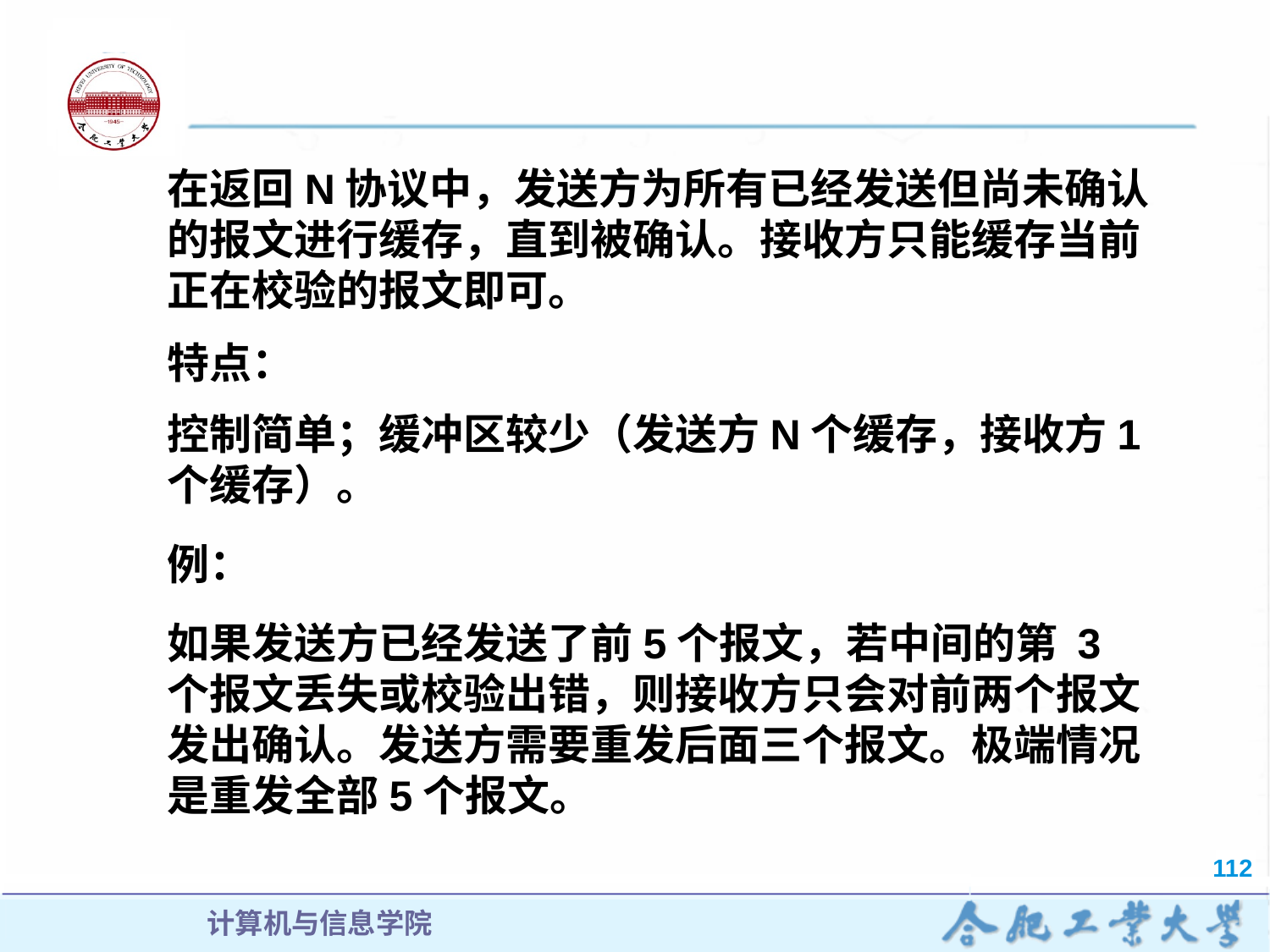

在返回N协议中，发送方为所有已经发送但尚未确认的报文进行缓存，直到被确认。接收方只能缓存当前正在校验的报文即可。
特点：
控制简单；缓冲区较少（发送方N个缓存，接收方1个缓存）。
例：
如果发送方已经发送了前5个报文，若中间的第 3 个报文丢失或校验出错，则接收方只会对前两个报文发出确认。发送方需要重发后面三个报文。极端情况是重发全部5个报文。